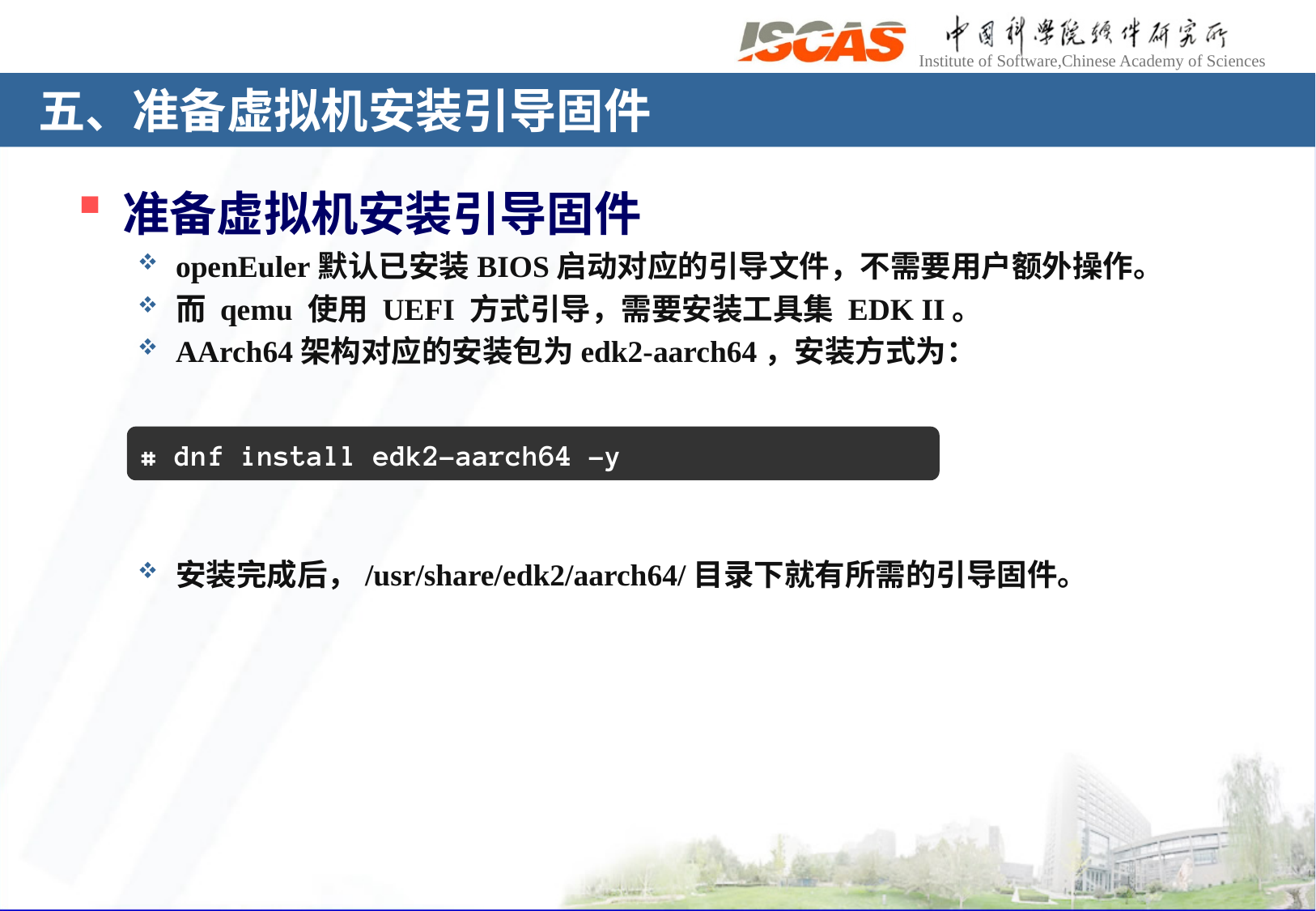

# 五、准备虚拟机安装引导固件
准备虚拟机安装引导固件
openEuler默认已安装BIOS启动对应的引导文件，不需要用户额外操作。
而 qemu 使用 UEFI 方式引导，需要安装工具集 EDK II。
AArch64架构对应的安装包为edk2-aarch64，安装方式为：

安装完成后，/usr/share/edk2/aarch64/目录下就有所需的引导固件。

# dnf install edk2-aarch64 -y